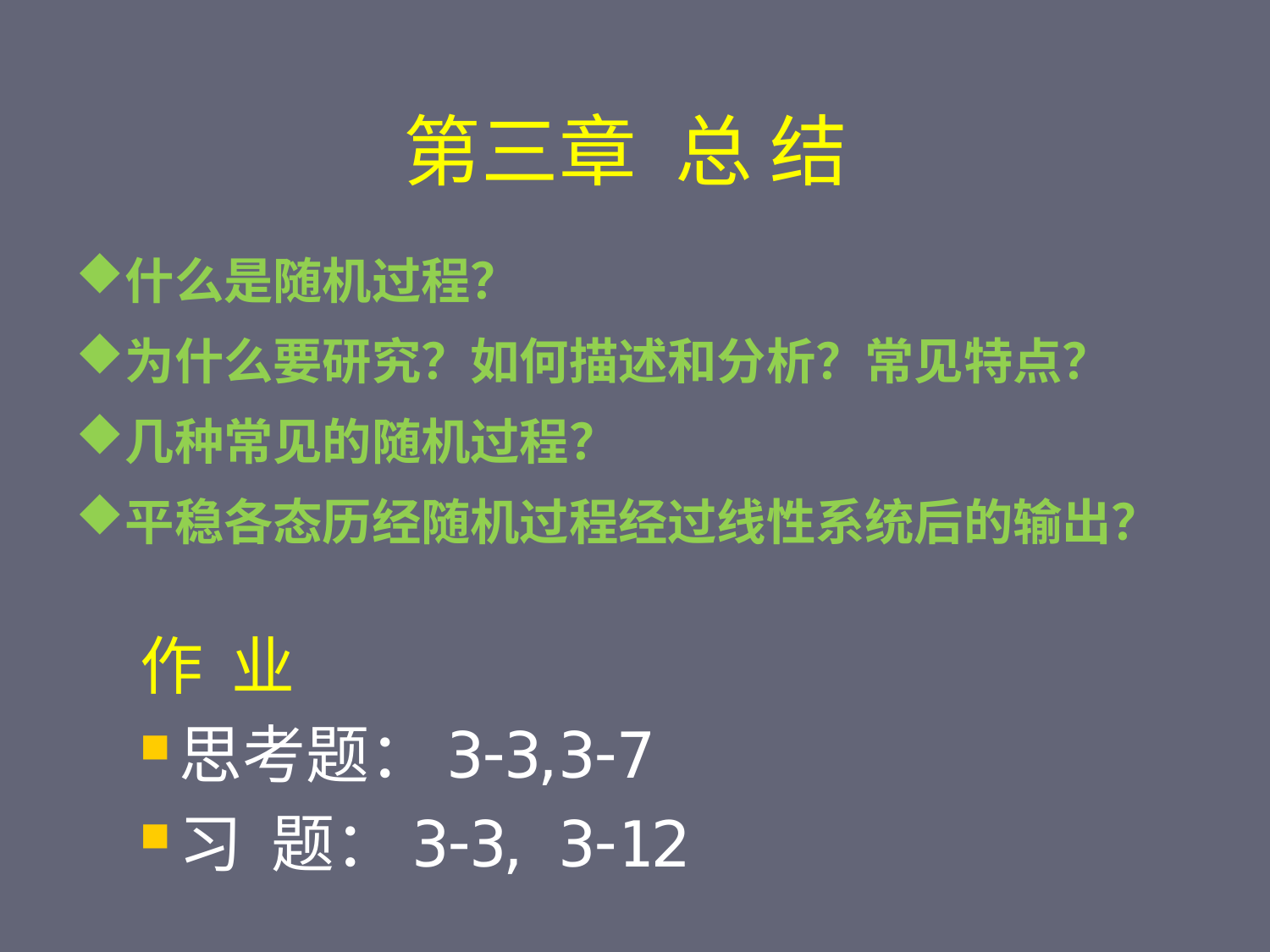

# 第三章	 总 结
什么是随机过程？
为什么要研究？如何描述和分析？常见特点？
几种常见的随机过程？
平稳各态历经随机过程经过线性系统后的输出？
作  业
思考题：3-3,	3-7
习  题：3-3,	3-12